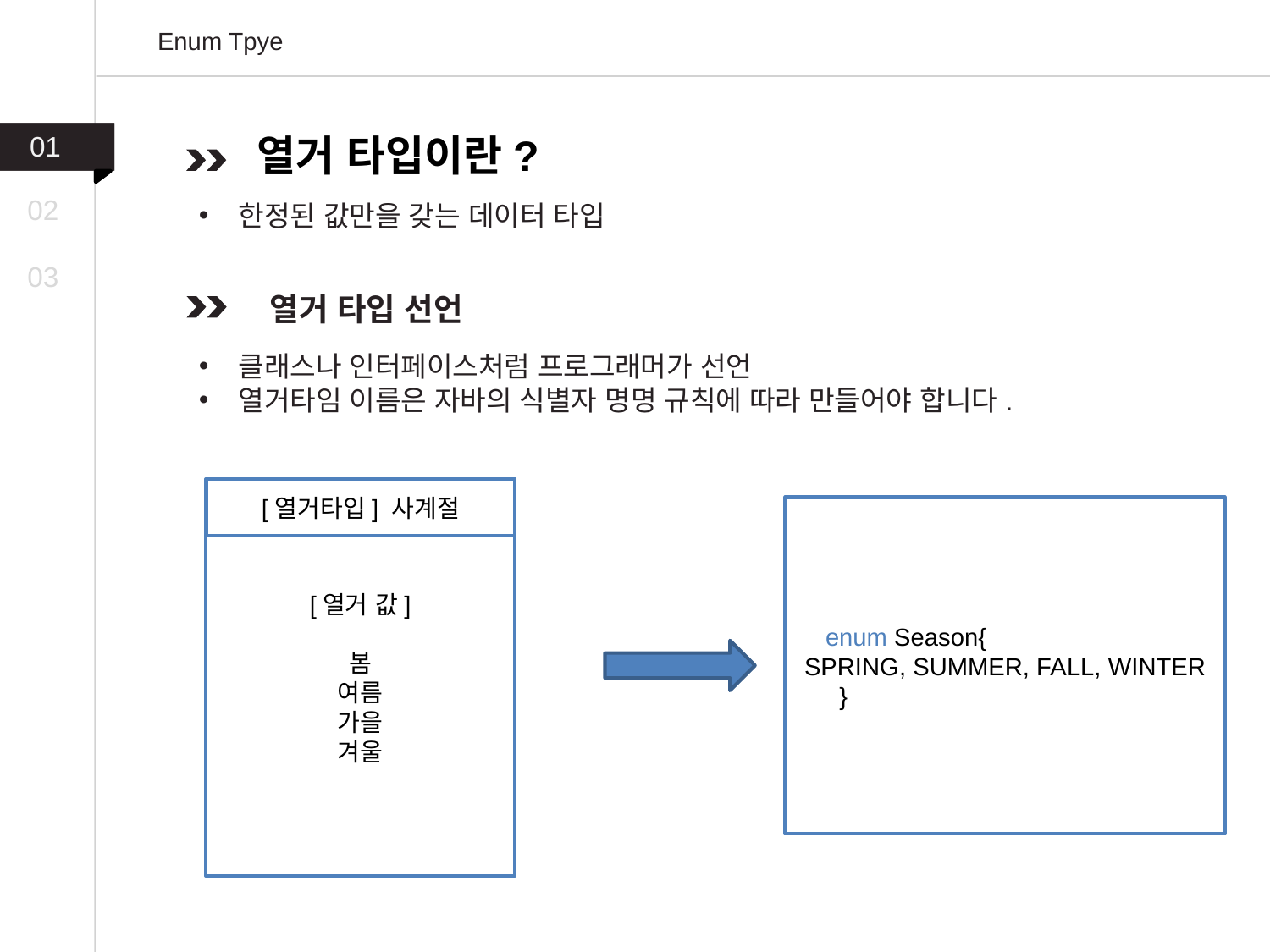

Enum Tpye
01
01
열거 타입이란?

02
한정된 값만을 갖는 데이터 타입
03
 열거 타입 선언

클래스나 인터페이스처럼 프로그래머가 선언
열거타임 이름은 자바의 식별자 명명 규칙에 따라 만들어야 합니다.
[열거 값]

봄
여름
가을
겨울
[열거타입] 사계절
    enum Season{
SPRING, SUMMER, FALL, WINTER
      }